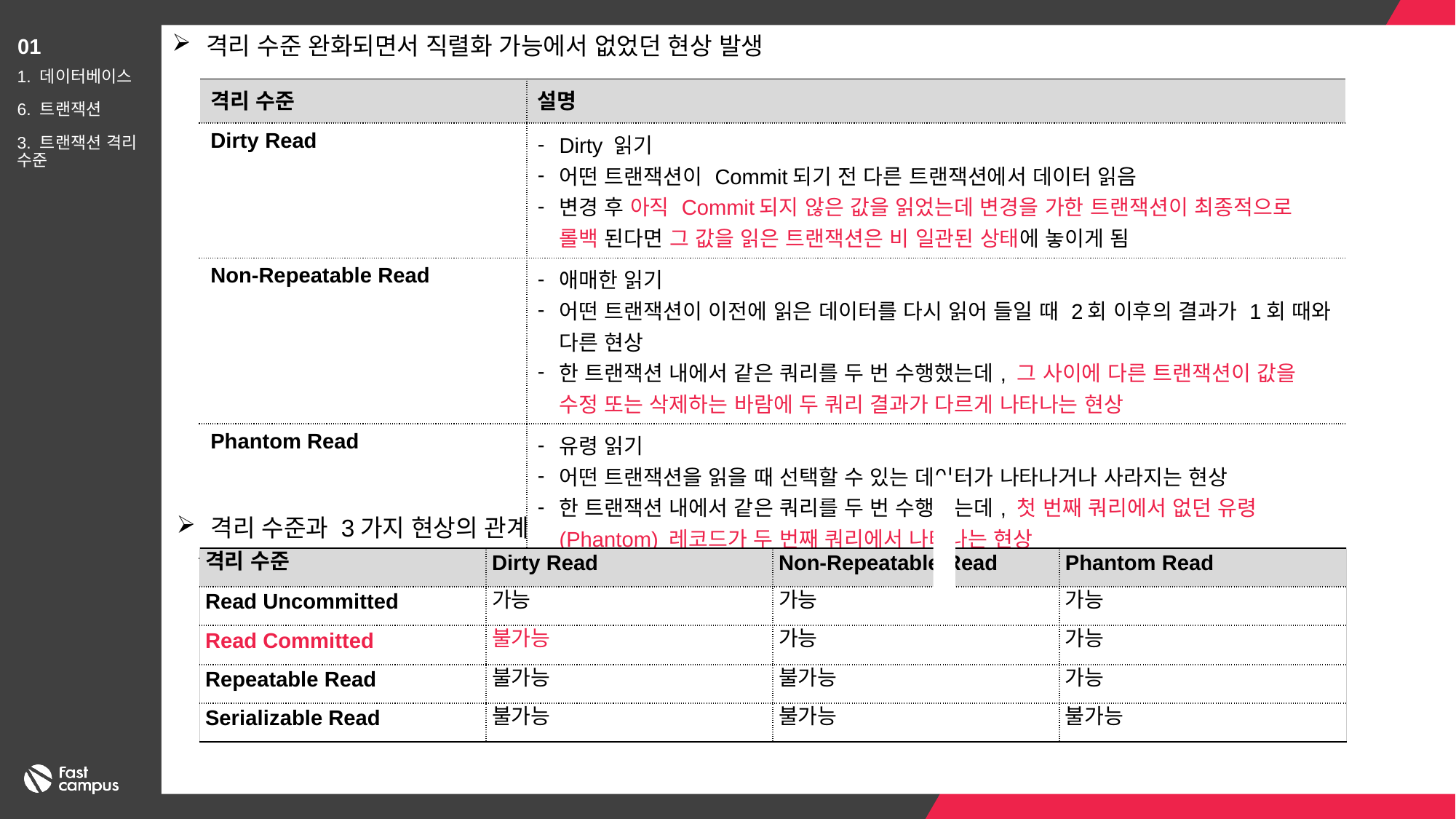

격리 수준 완화되면서 직렬화 가능에서 없었던 현상 발생
01
1. 데이터베이스
6. 트랜잭션
3. 트랜잭션 격리 수준
| 격리 수준 | 설명 |
| --- | --- |
| Dirty Read | Dirty 읽기 어떤 트랜잭션이 Commit되기 전 다른 트랜잭션에서 데이터 읽음 변경 후 아직 Commit되지 않은 값을 읽었는데 변경을 가한 트랜잭션이 최종적으로 롤백 된다면 그 값을 읽은 트랜잭션은 비 일관된 상태에 놓이게 됨 |
| Non-Repeatable Read | 애매한 읽기 어떤 트랜잭션이 이전에 읽은 데이터를 다시 읽어 들일 때 2회 이후의 결과가 1회 때와 다른 현상 한 트랜잭션 내에서 같은 쿼리를 두 번 수행했는데, 그 사이에 다른 트랜잭션이 값을 수정 또는 삭제하는 바람에 두 쿼리 결과가 다르게 나타나는 현상 |
| Phantom Read | 유령 읽기 어떤 트랜잭션을 읽을 때 선택할 수 있는 데이터가 나타나거나 사라지는 현상 한 트랜잭션 내에서 같은 쿼리를 두 번 수행했는데, 첫 번째 쿼리에서 없던 유령(Phantom) 레코드가 두 번째 쿼리에서 나타나는 현상 |
격리 수준과 3가지 현상의 관계
| 격리 수준 | Dirty Read | Non-Repeatable Read | Phantom Read |
| --- | --- | --- | --- |
| Read Uncommitted | 가능 | 가능 | 가능 |
| Read Committed | 불가능 | 가능 | 가능 |
| Repeatable Read | 불가능 | 불가능 | 가능 |
| Serializable Read | 불가능 | 불가능 | 불가능 |